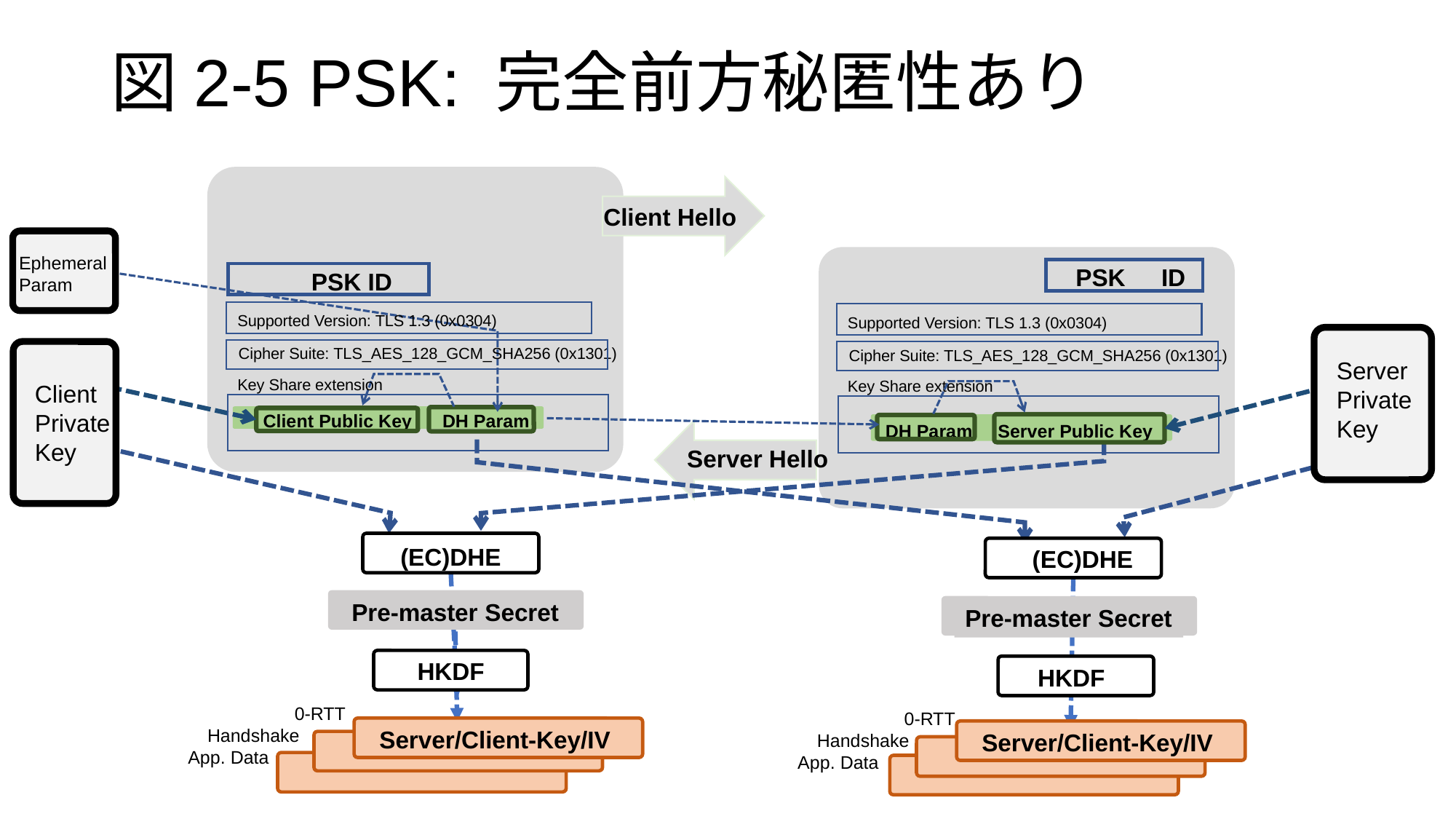

# 図2-5 PSK: 完全前方秘匿性あり

Client Hello

Ephemeral
Param

PSK　ID

PSK ID

Supported Version: TLS 1.3 (0x0304)
Cipher Suite: TLS_AES_128_GCM_SHA256 (0x1301)

Key Share extension

Supported Version: TLS 1.3 (0x0304)
Cipher Suite: TLS_AES_128_GCM_SHA256 (0x1301)

Key Share extension

Server
Private
Key
Client
Private
Key

Client Public Key      DH Param

DH Param     Server Public Key

Server Hello

(EC)DHE

(EC)DHE

Pre-master Secret

Pre-master Secret

HKDF

HKDF
0-RTT
Handshake
App. Data
0-RTT
Handshake
App. Data

Server/Client-Key/IV

Server/Client-Key/IV